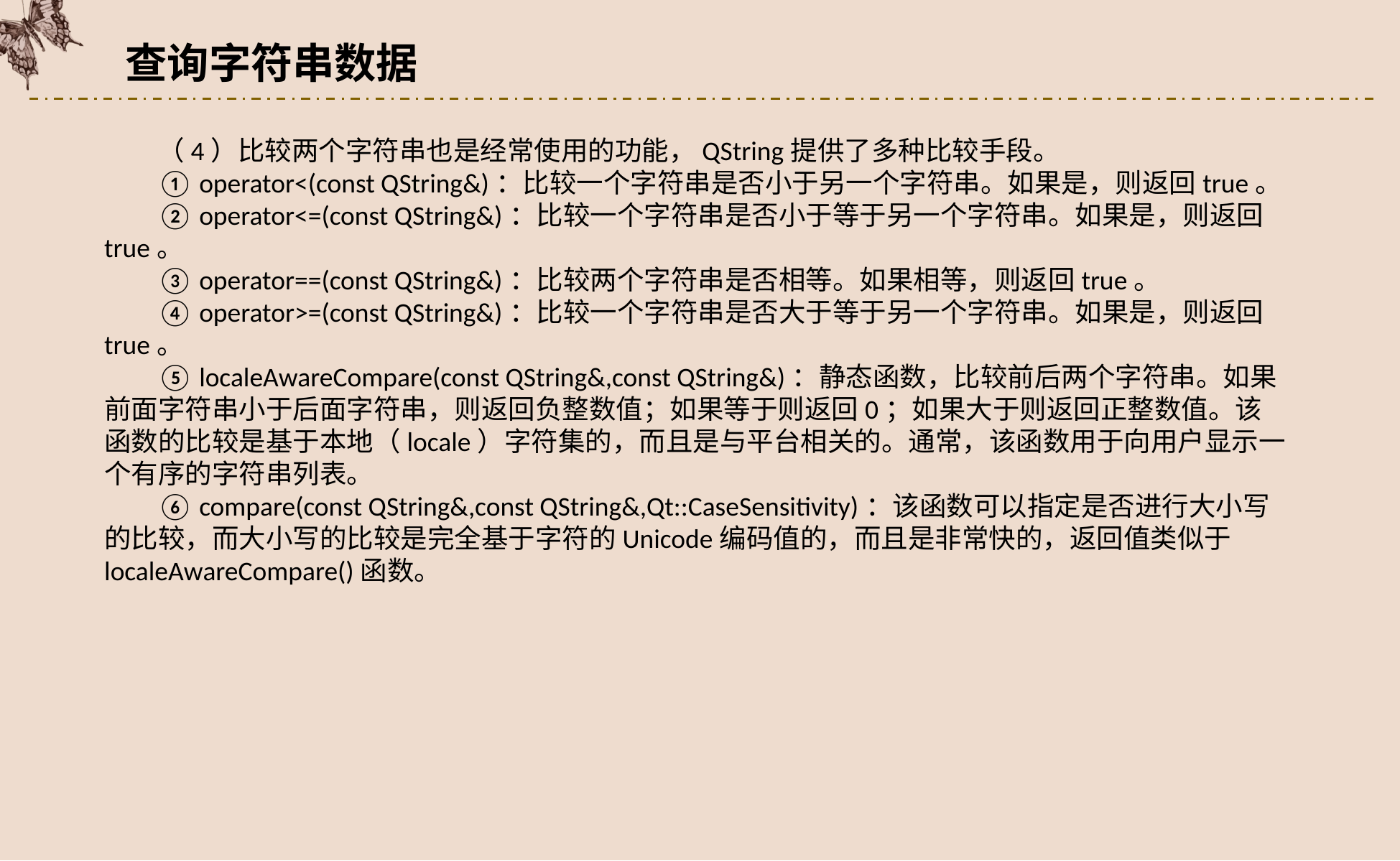

查询字符串数据
（4）比较两个字符串也是经常使用的功能，QString提供了多种比较手段。
① operator<(const QString&)：比较一个字符串是否小于另一个字符串。如果是，则返回true。
② operator<=(const QString&)：比较一个字符串是否小于等于另一个字符串。如果是，则返回true。
③ operator==(const QString&)：比较两个字符串是否相等。如果相等，则返回true。
④ operator>=(const QString&)：比较一个字符串是否大于等于另一个字符串。如果是，则返回true。
⑤ localeAwareCompare(const QString&,const QString&)：静态函数，比较前后两个字符串。如果前面字符串小于后面字符串，则返回负整数值；如果等于则返回0；如果大于则返回正整数值。该函数的比较是基于本地（locale）字符集的，而且是与平台相关的。通常，该函数用于向用户显示一个有序的字符串列表。
⑥ compare(const QString&,const QString&,Qt::CaseSensitivity)：该函数可以指定是否进行大小写的比较，而大小写的比较是完全基于字符的Unicode编码值的，而且是非常快的，返回值类似于localeAwareCompare()函数。